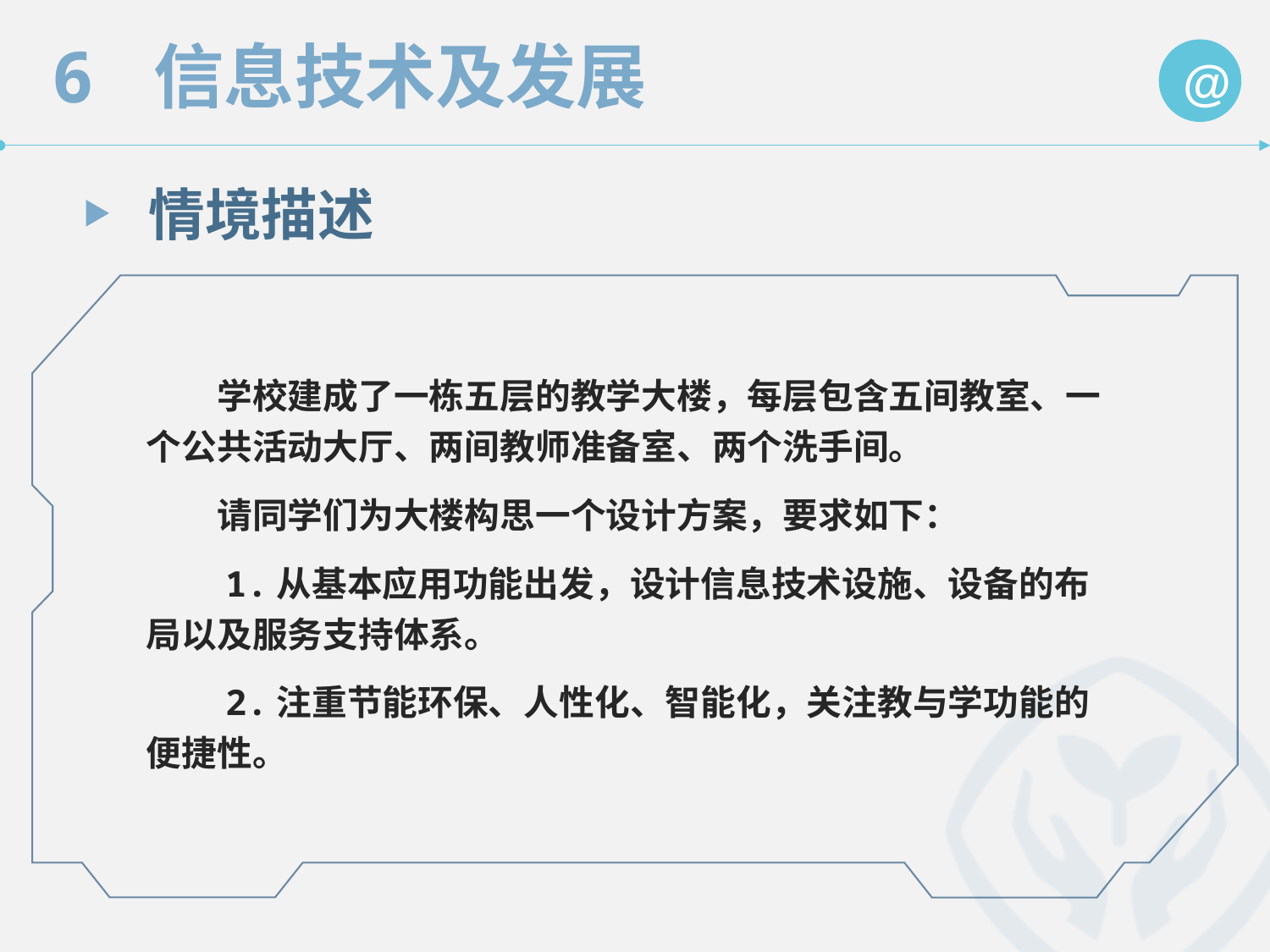

情境描述

　　学校建成了一栋五层的教学大楼，每层包含五间教室、一个公共活动大厅、两间教师准备室、两个洗手间。
　　请同学们为大楼构思一个设计方案，要求如下：
　　1.从基本应用功能出发，设计信息技术设施、设备的布局以及服务支持体系。
　　2.注重节能环保、人性化、智能化，关注教与学功能的便捷性。